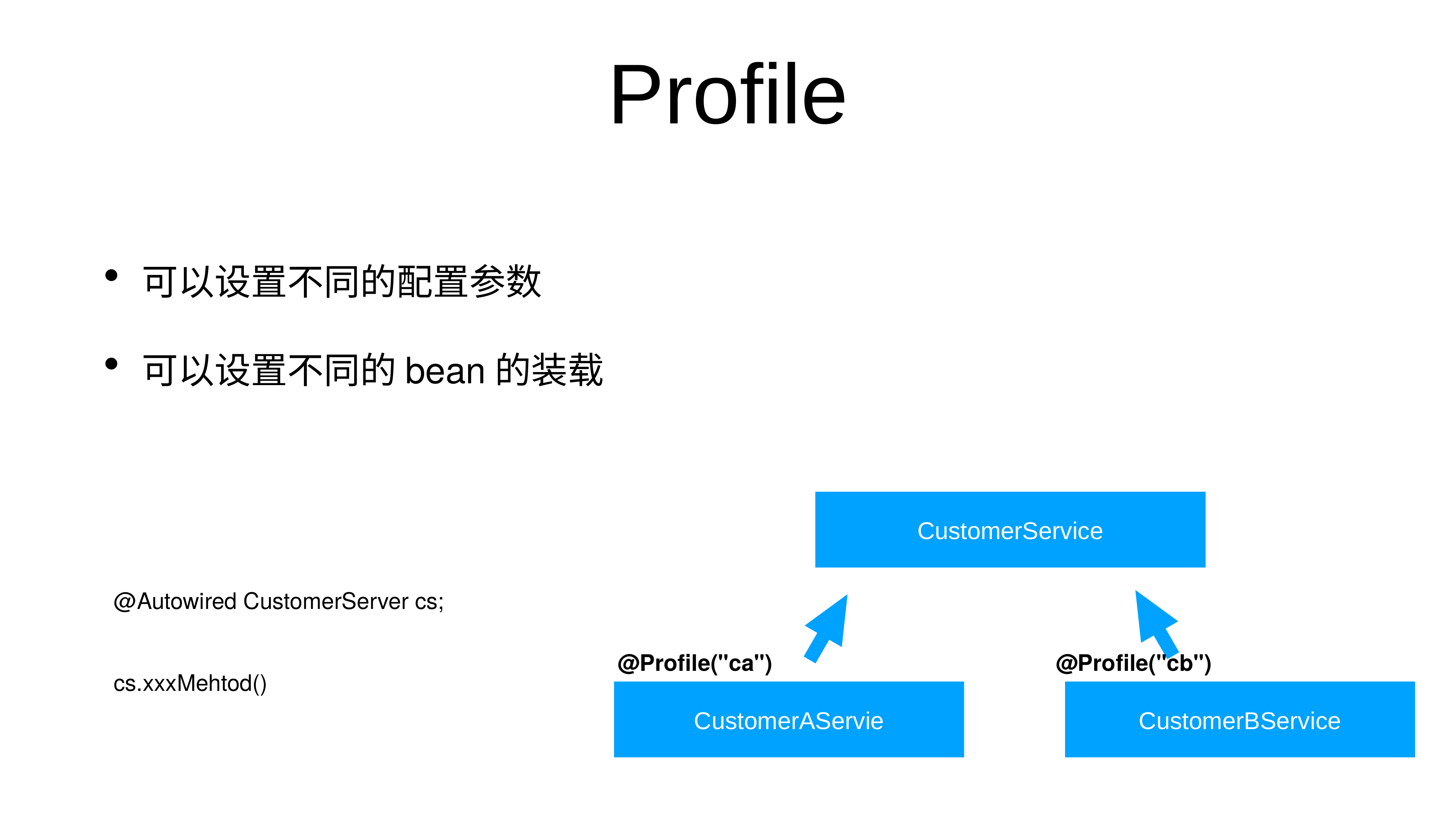

# Profile
可以设置不同的配置参数
可以设置不同的bean的装载
CustomerService
@Autowired CustomerServer cs;

cs.xxxMehtod()

@Profile("ca")
@Profile("cb")
CustomerAServie
CustomerBService